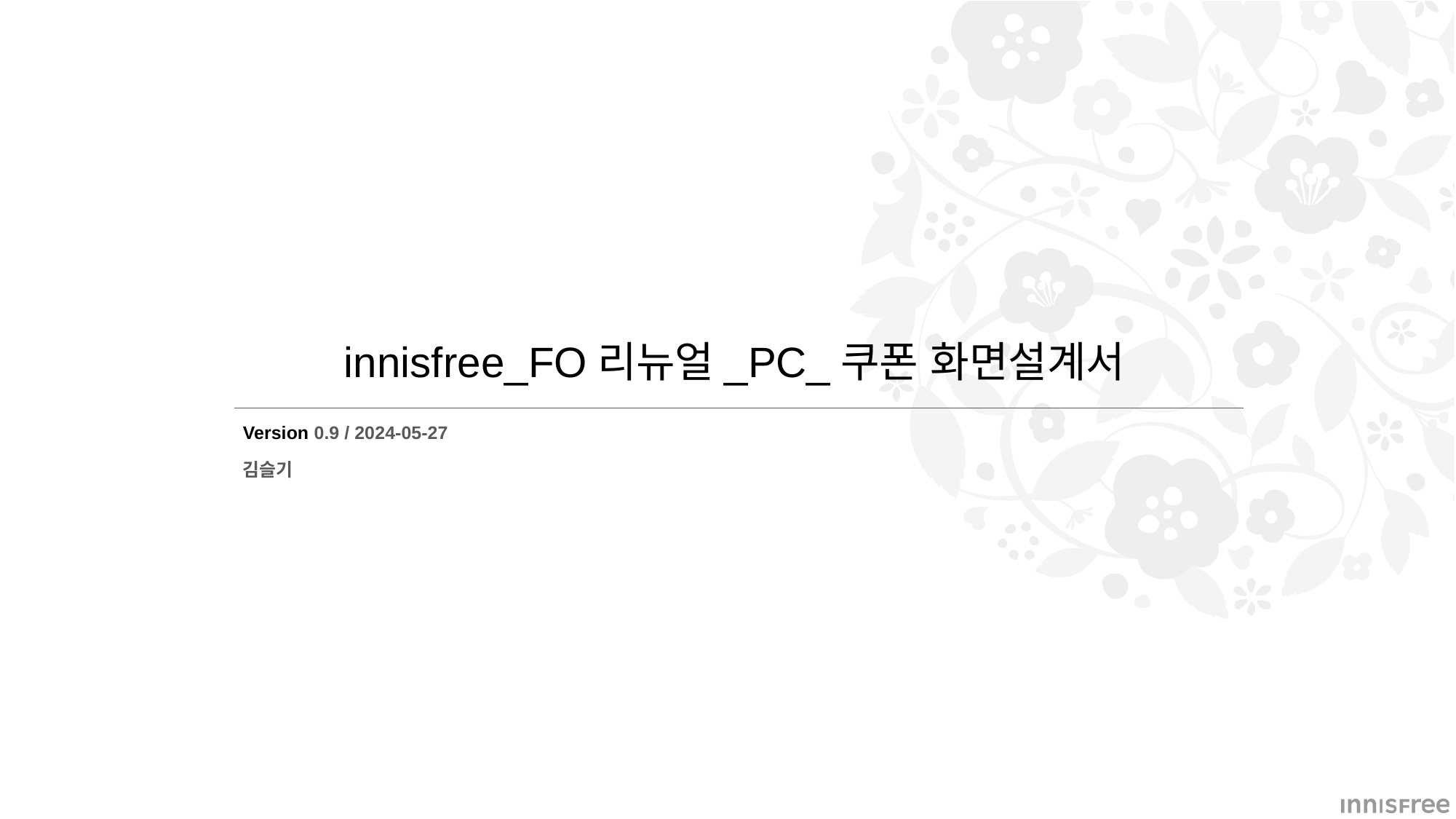

innisfree_FO리뉴얼_PC_쿠폰 화면설계서
Version 0.9 / 2024-05-27
김슬기